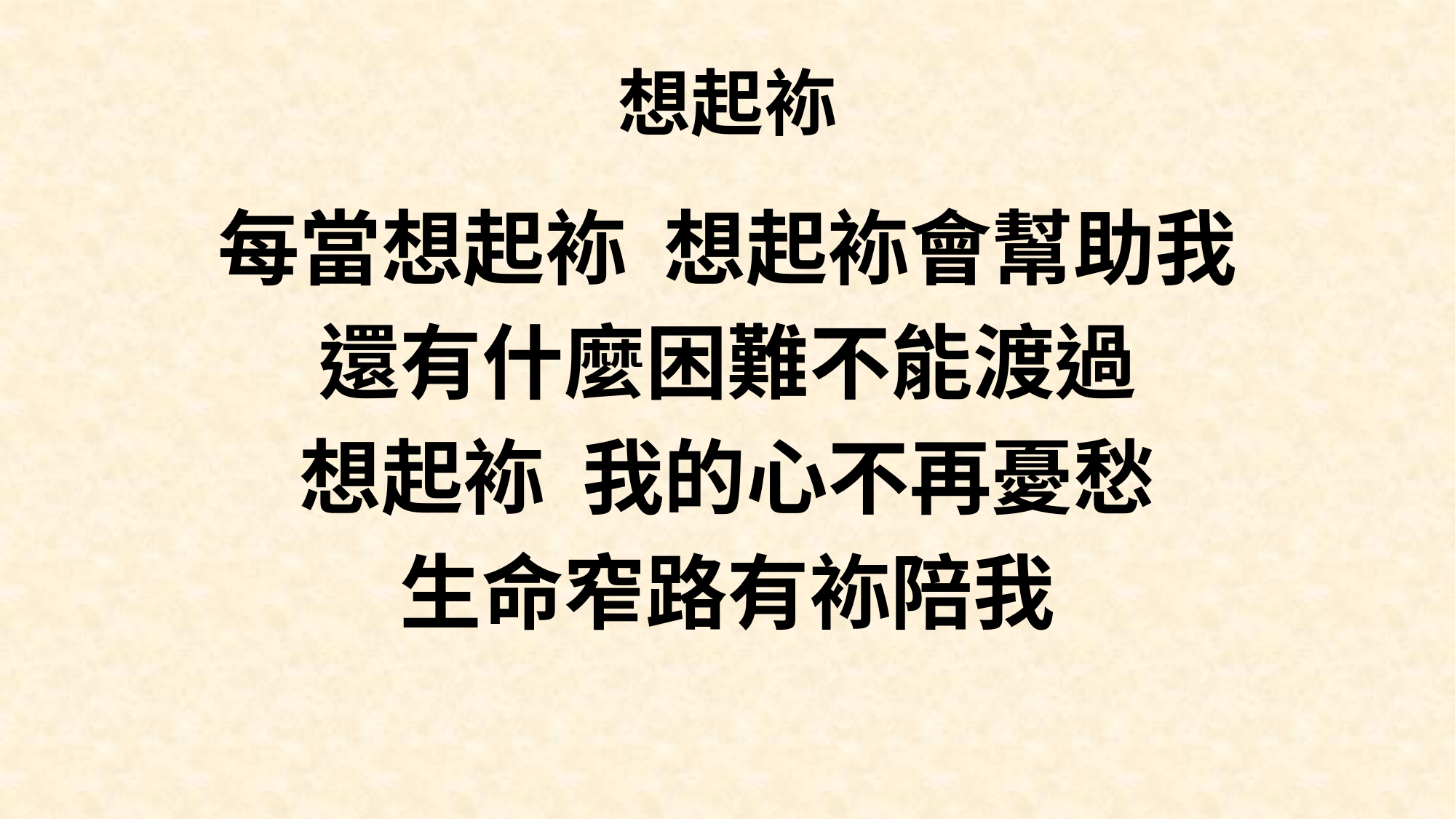

# 想起袮
每當想起袮  想起袮會幫助我
還有什麼困難不能渡過
想起袮  我的心不再憂愁
生命窄路有袮陪我